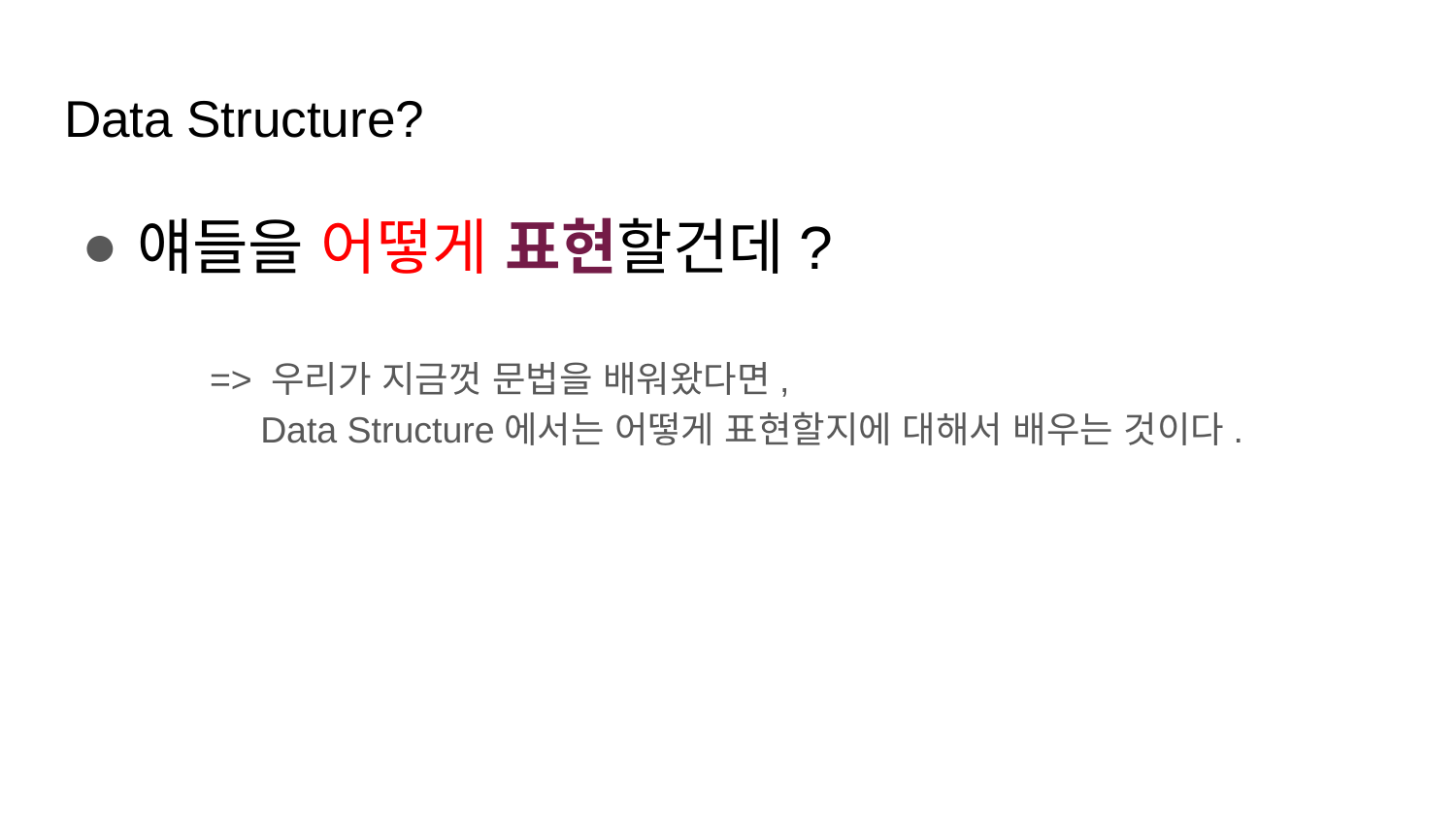

# Data Structure?

얘들을 어떻게 표현할건데?
	=> 우리가 지금껏 문법을 배워왔다면,
	     Data Structure에서는 어떻게 표현할지에 대해서 배우는 것이다.